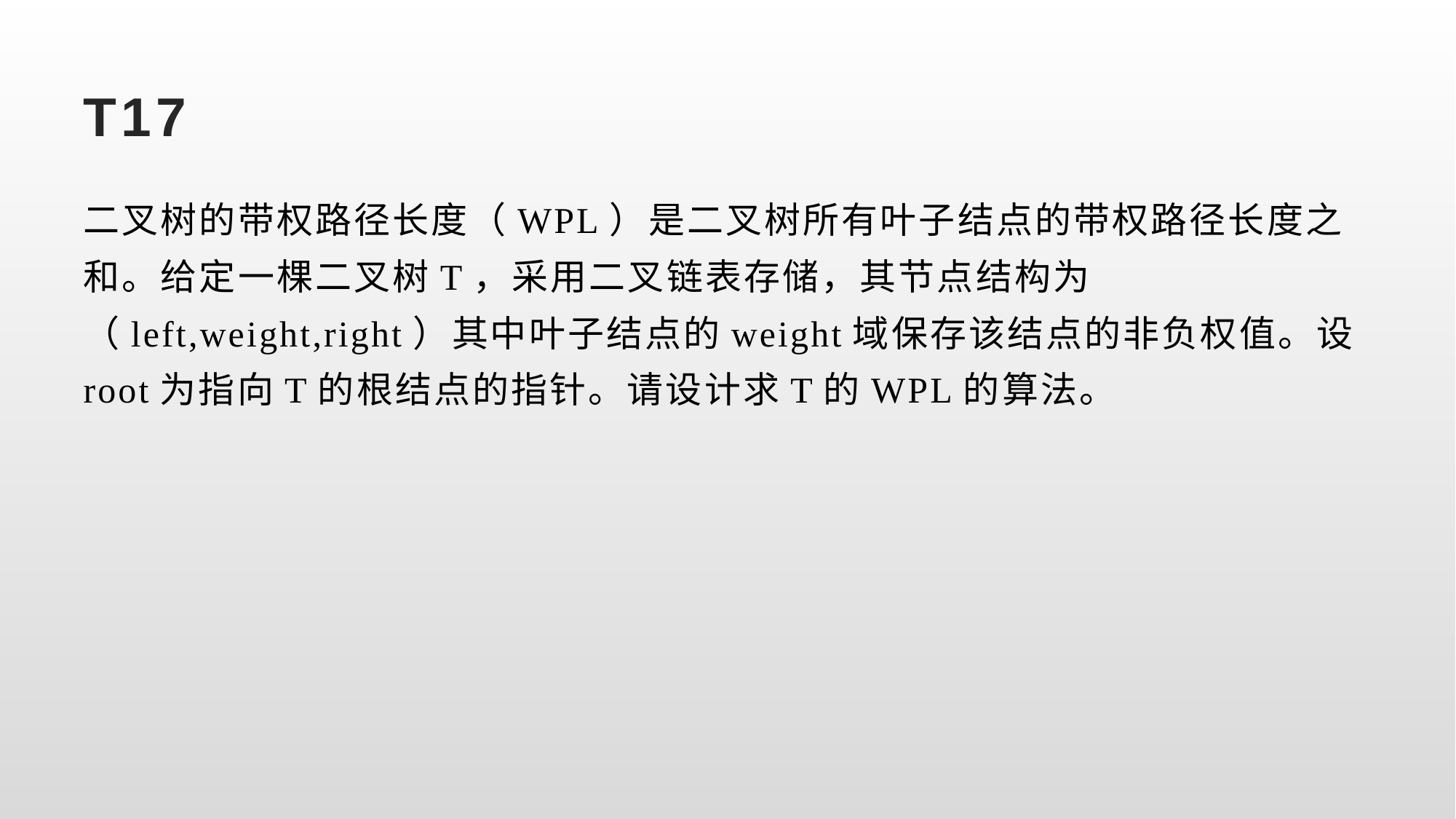

# T17
二叉树的带权路径长度（WPL）是二叉树所有叶子结点的带权路径长度之和。给定一棵二叉树T，采用二叉链表存储，其节点结构为（left,weight,right）其中叶子结点的weight域保存该结点的非负权值。设root为指向T的根结点的指针。请设计求T的WPL的算法。